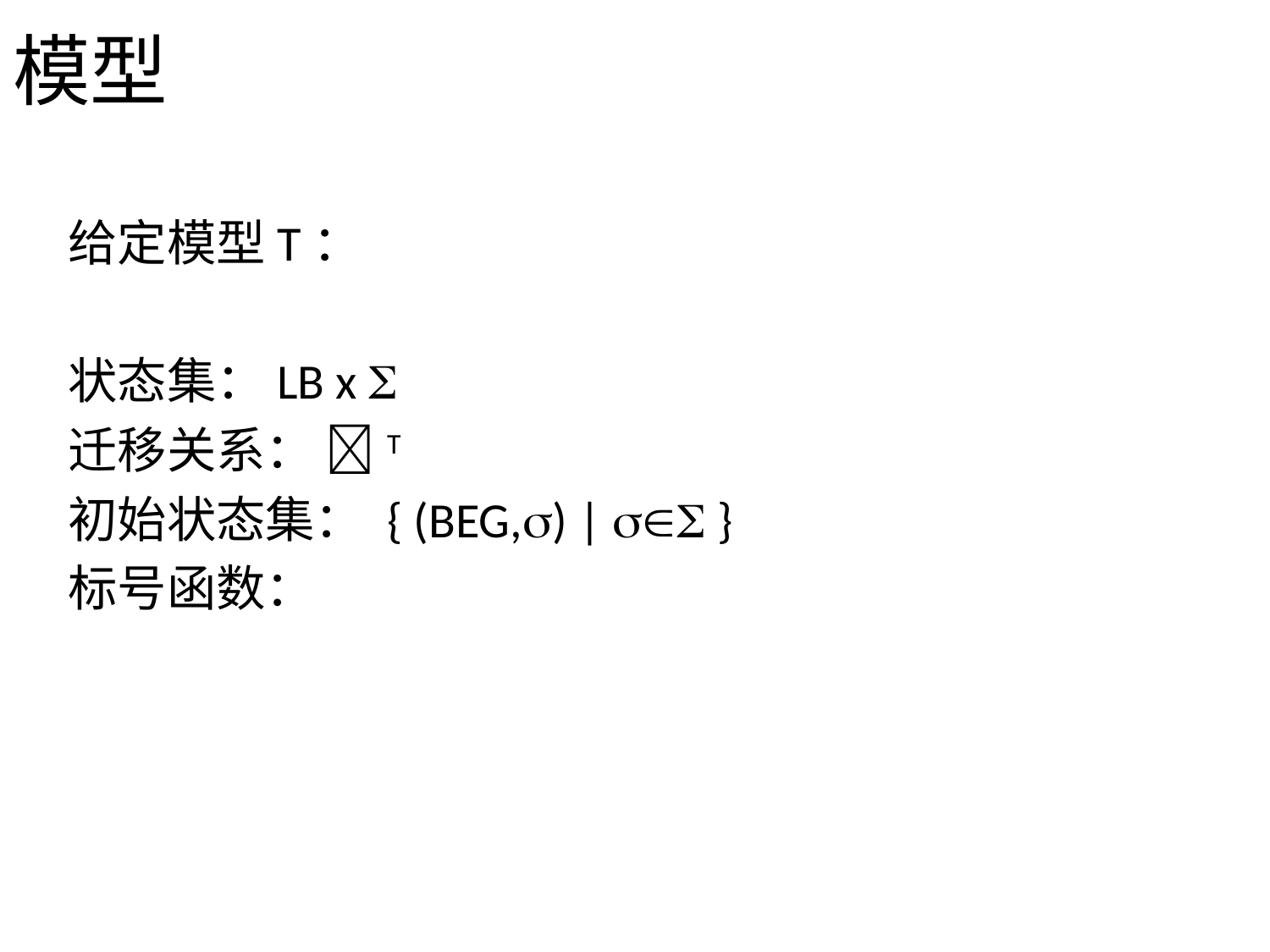

# 模型

给定模型T：

状态集：LB x Σ
迁移关系： →T
初始状态集： { (BEG,σ) | σ∈Σ }
标号函数：